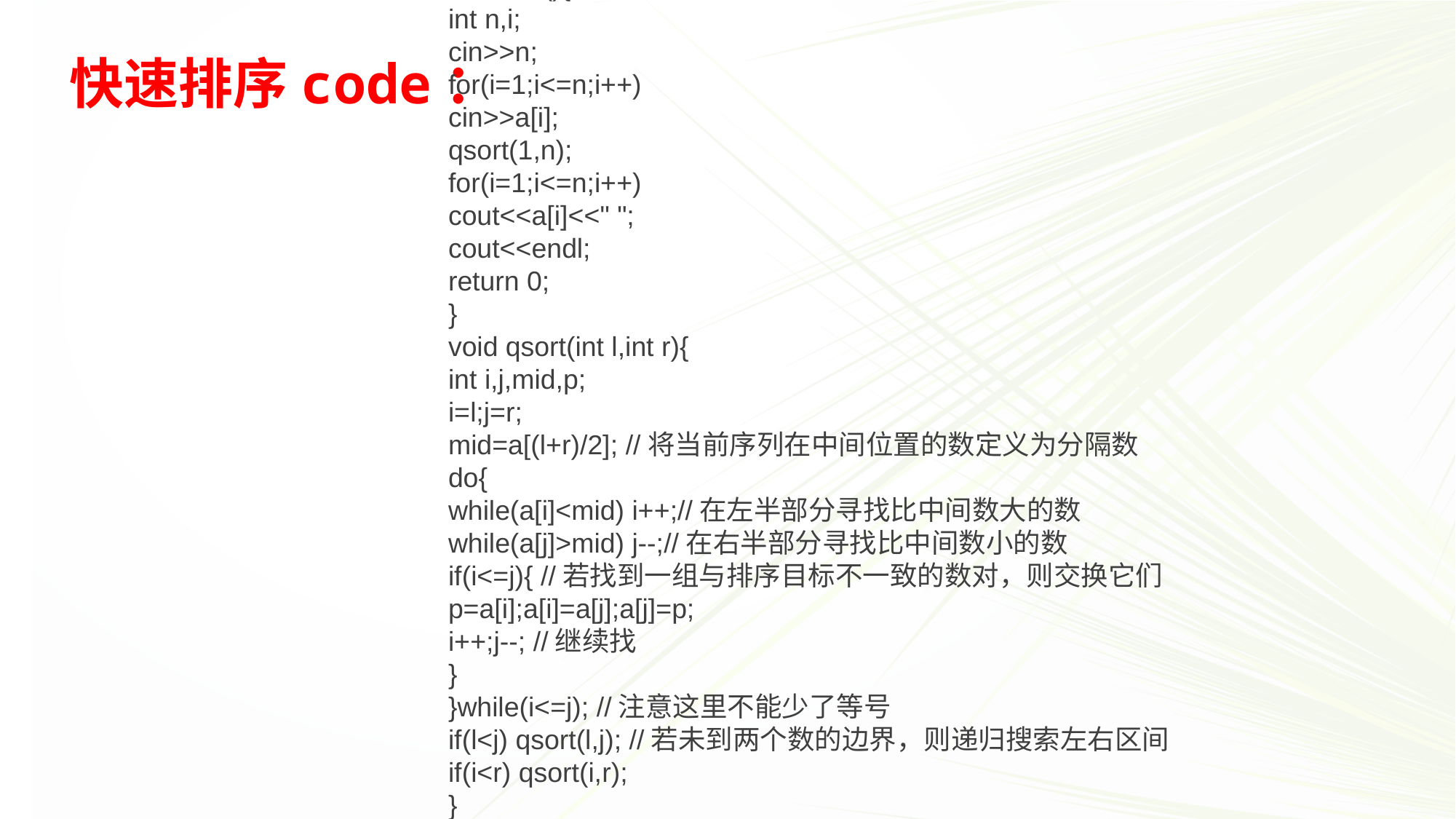

（3）算法实现
输入一列数，按照从小到大输出。
#include<iostream>
using namespace std;
void qsort(int,int);
int a[101];
int main(){
int n,i;
cin>>n;
for(i=1;i<=n;i++)
cin>>a[i];
qsort(1,n);
for(i=1;i<=n;i++)
cout<<a[i]<<" ";
cout<<endl;
return 0;
}
void qsort(int l,int r){
int i,j,mid,p;
i=l;j=r;
mid=a[(l+r)/2]; //将当前序列在中间位置的数定义为分隔数
do{
while(a[i]<mid) i++;//在左半部分寻找比中间数大的数
while(a[j]>mid) j--;//在右半部分寻找比中间数小的数
if(i<=j){ //若找到一组与排序目标不一致的数对，则交换它们
p=a[i];a[i]=a[j];a[j]=p;
i++;j--; //继续找
}
}while(i<=j); //注意这里不能少了等号
if(l<j) qsort(l,j); //若未到两个数的边界，则递归搜索左右区间
if(i<r) qsort(i,r);
}
# 快速排序code：